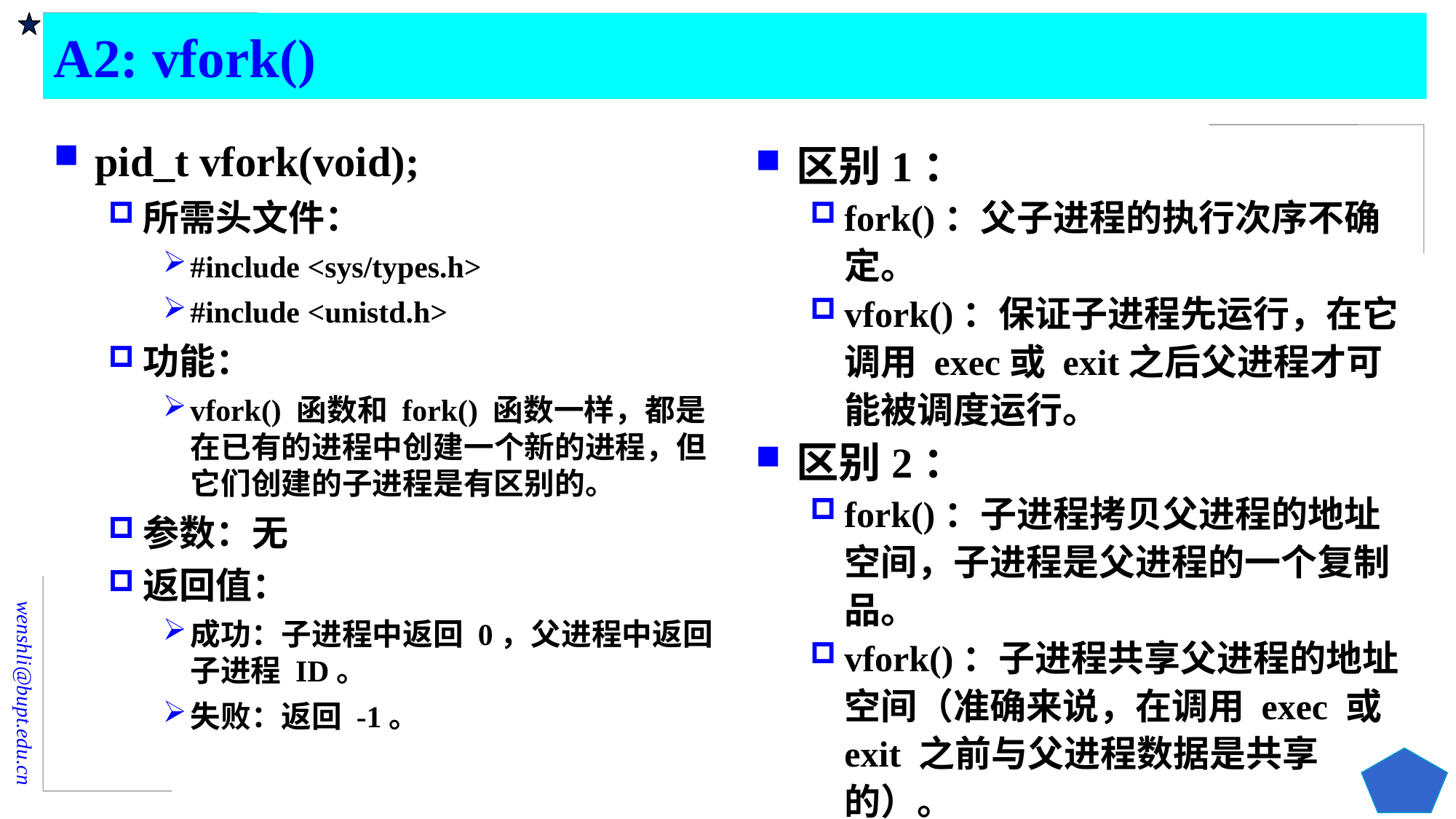

# A2: vfork()
pid_t vfork(void);
所需头文件：
#include <sys/types.h>
#include <unistd.h>
功能：
vfork() 函数和 fork() 函数一样，都是在已有的进程中创建一个新的进程，但它们创建的子进程是有区别的。
参数：无
返回值：
成功：子进程中返回 0，父进程中返回子进程 ID。
失败：返回 -1。
区别1：
fork()：父子进程的执行次序不确定。
vfork()：保证子进程先运行，在它调用 exec或 exit之后父进程才可能被调度运行。
区别2：
fork()：子进程拷贝父进程的地址空间，子进程是父进程的一个复制品。
vfork()：子进程共享父进程的地址空间（准确来说，在调用 exec 或 exit 之前与父进程数据是共享的）。

97